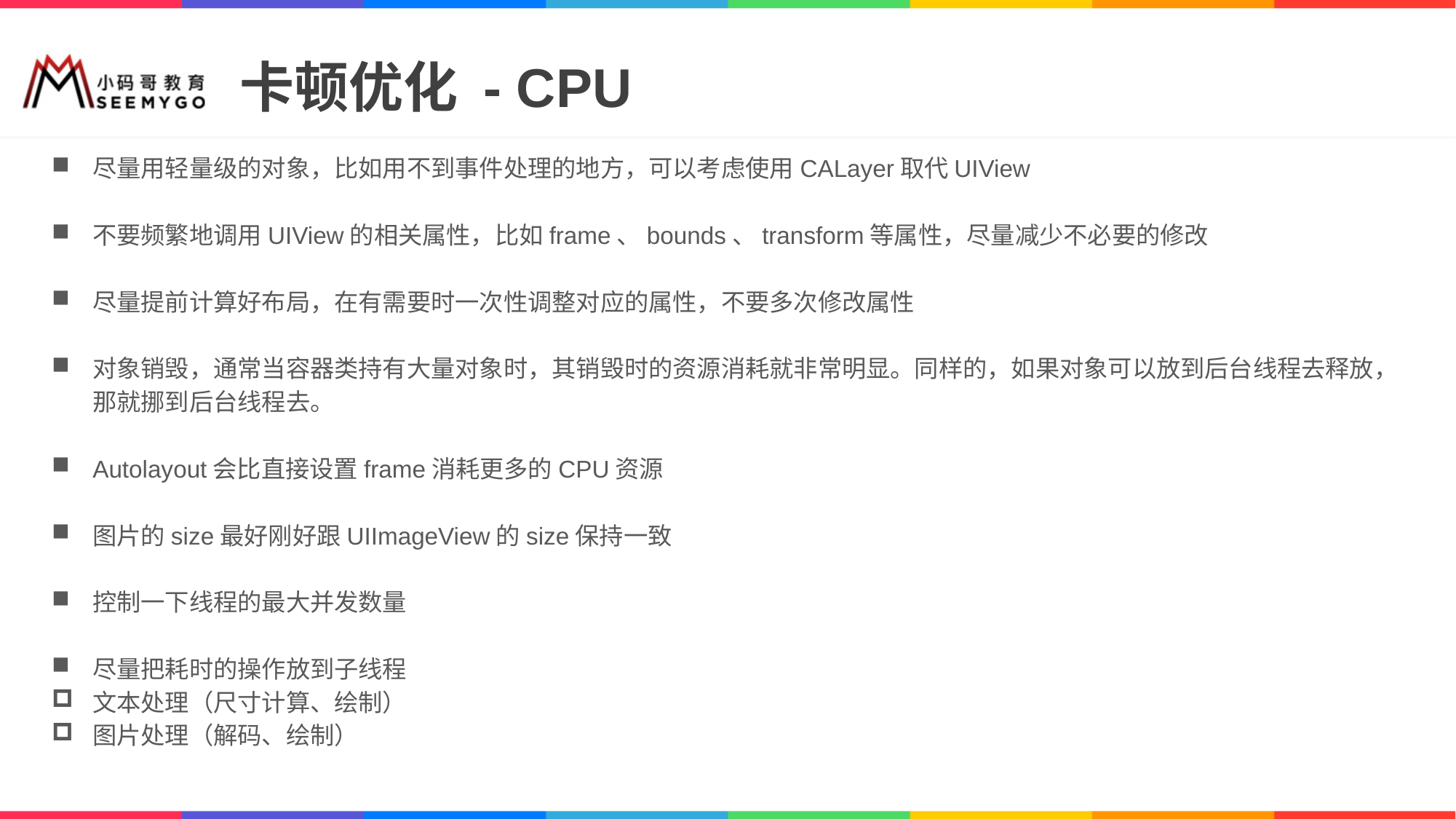

# 卡顿优化 - CPU
尽量用轻量级的对象，比如用不到事件处理的地方，可以考虑使用CALayer取代UIView

不要频繁地调用UIView的相关属性，比如frame、bounds、transform等属性，尽量减少不必要的修改

尽量提前计算好布局，在有需要时一次性调整对应的属性，不要多次修改属性

对象销毁，通常当容器类持有大量对象时，其销毁时的资源消耗就非常明显。同样的，如果对象可以放到后台线程去释放，那就挪到后台线程去。

Autolayout会比直接设置frame消耗更多的CPU资源

图片的size最好刚好跟UIImageView的size保持一致

控制一下线程的最大并发数量

尽量把耗时的操作放到子线程
文本处理（尺寸计算、绘制）
图片处理（解码、绘制）